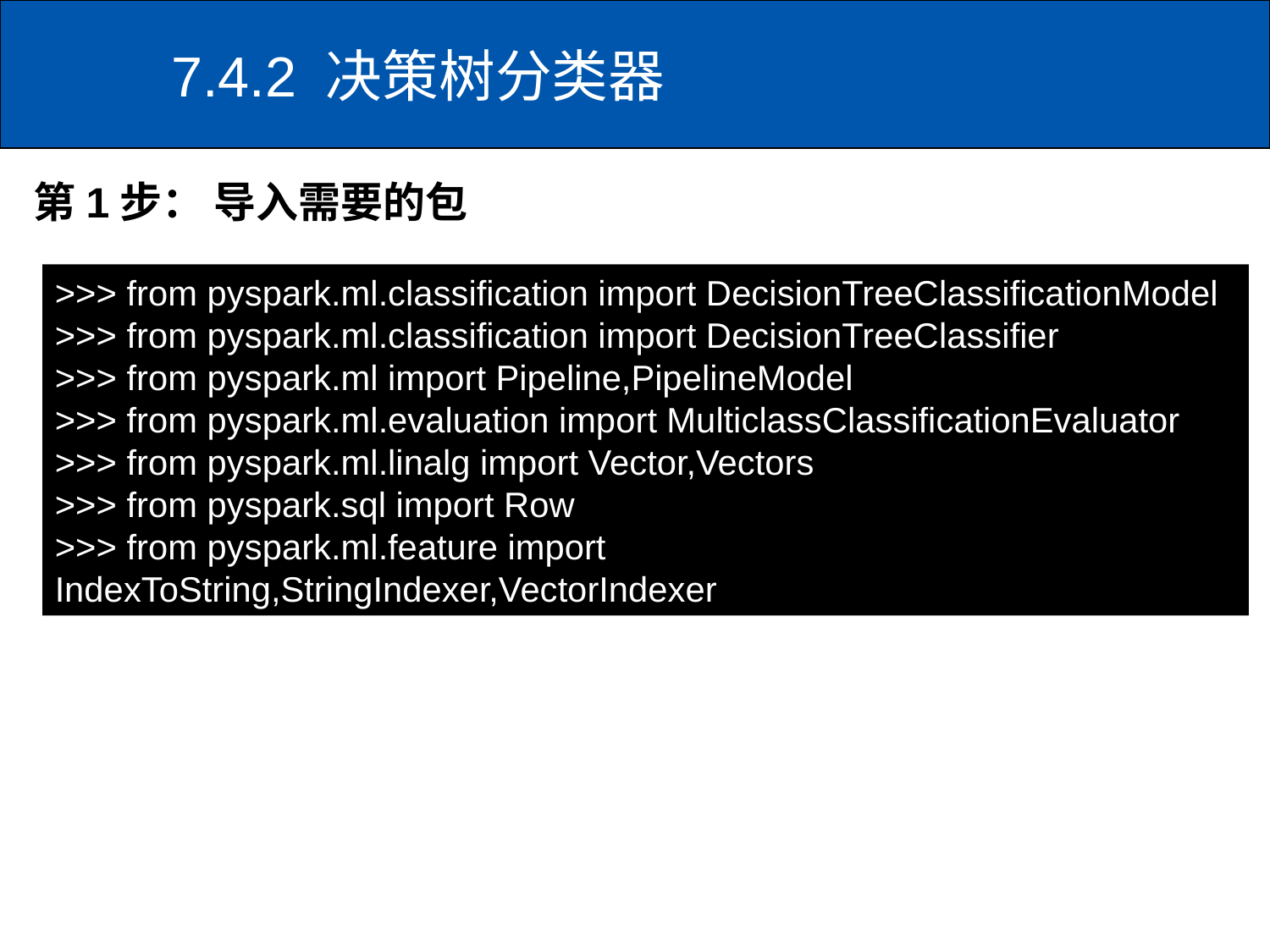

# 7.4.2 决策树分类器
第1步： 导入需要的包
>>> from pyspark.ml.classification import DecisionTreeClassificationModel
>>> from pyspark.ml.classification import DecisionTreeClassifier
>>> from pyspark.ml import Pipeline,PipelineModel
>>> from pyspark.ml.evaluation import MulticlassClassificationEvaluator
>>> from pyspark.ml.linalg import Vector,Vectors
>>> from pyspark.sql import Row
>>> from pyspark.ml.feature import IndexToString,StringIndexer,VectorIndexer